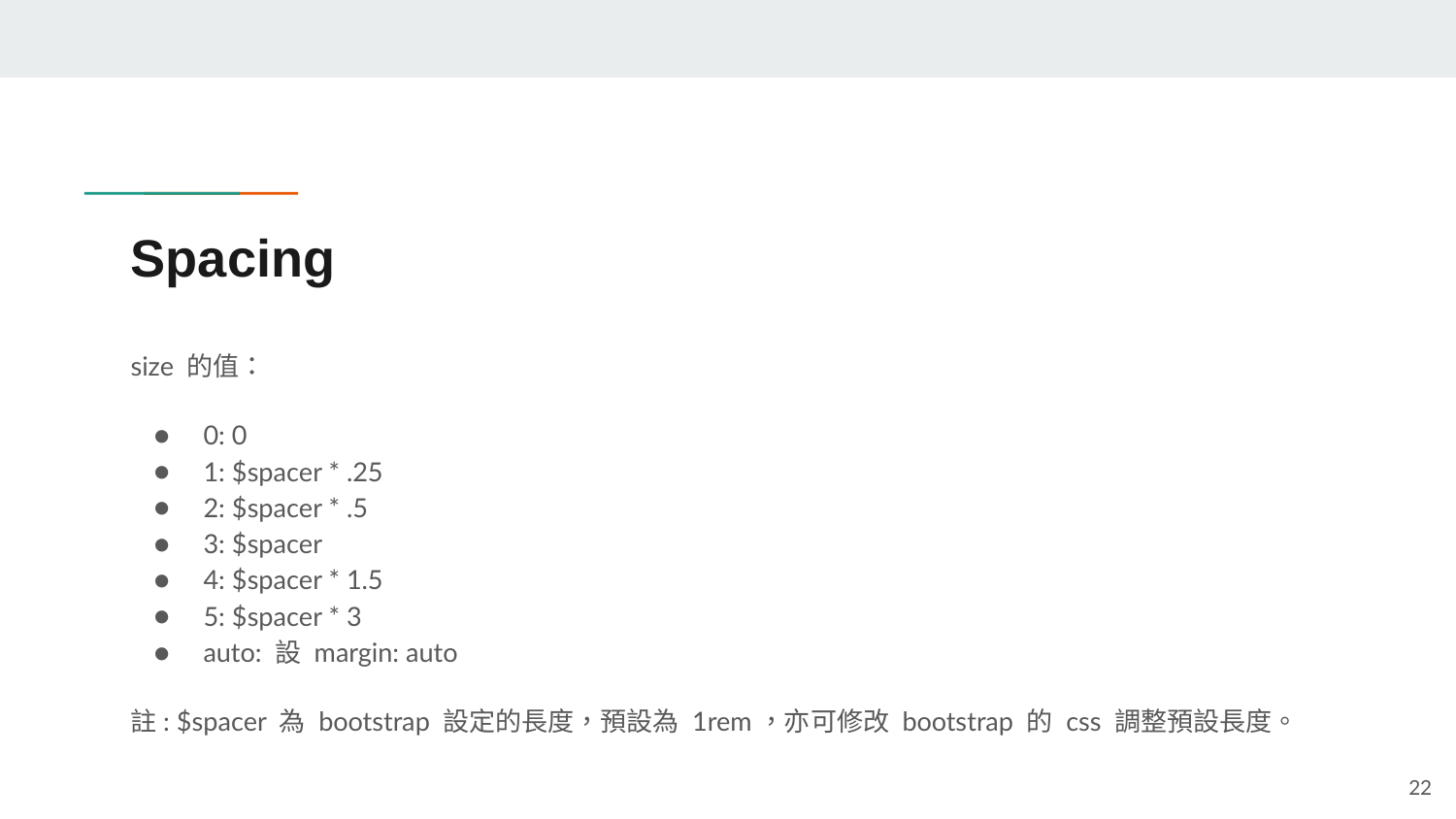

# Spacing
size 的值：
0: 0
1: $spacer * .25
2: $spacer * .5
3: $spacer
4: $spacer * 1.5
5: $spacer * 3
auto: 設 margin: auto
註: $spacer 為 bootstrap 設定的長度，預設為 1rem，亦可修改 bootstrap 的 css 調整預設長度。
22